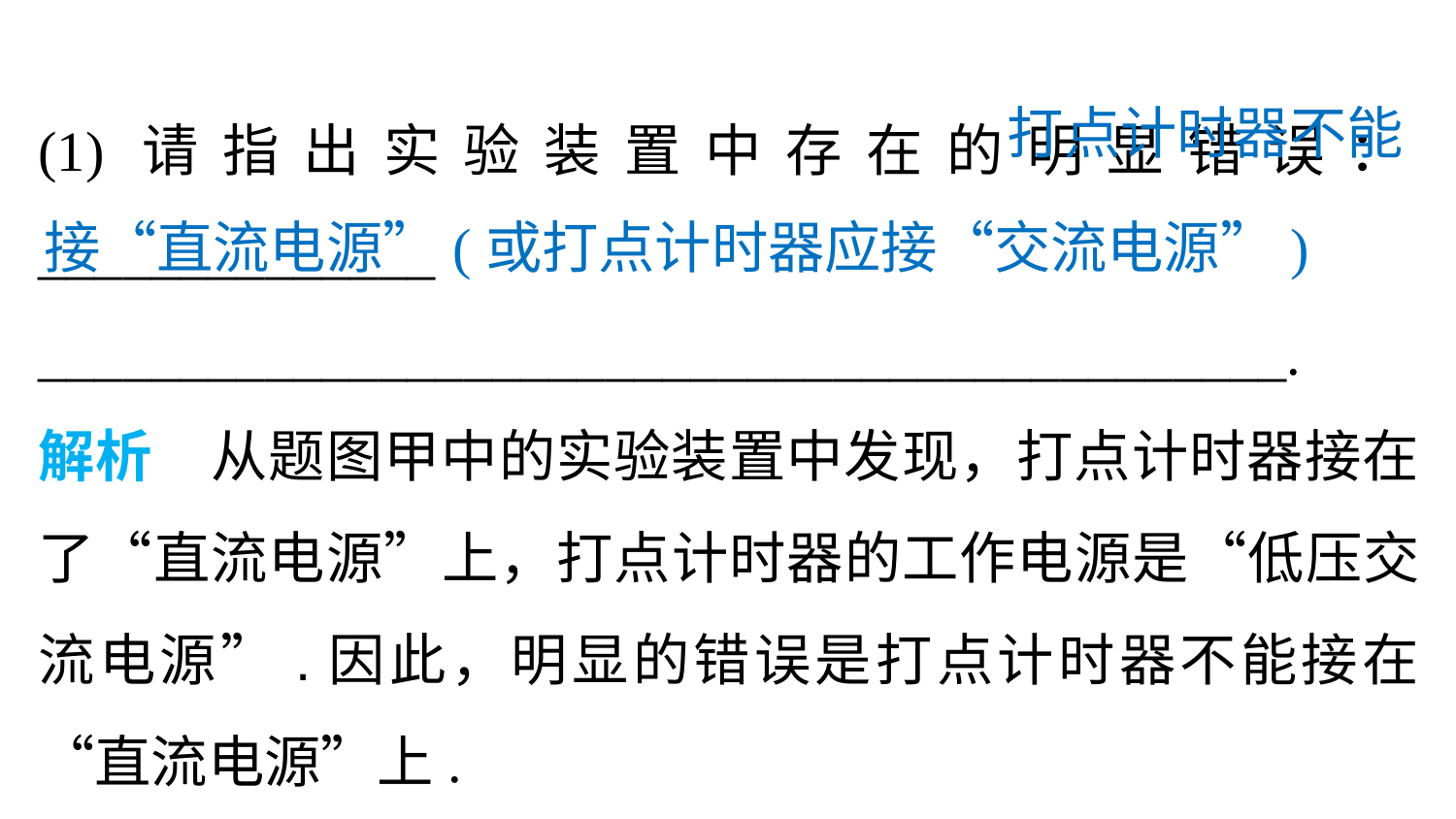

(1)请指出实验装置中存在的明显错误：______________
____________________________________________.
解析　从题图甲中的实验装置中发现，打点计时器接在了“直流电源”上，打点计时器的工作电源是“低压交流电源”.因此，明显的错误是打点计时器不能接在“直流电源”上.
打点计时器不能
接“直流电源”(或打点计时器应接“交流电源”)